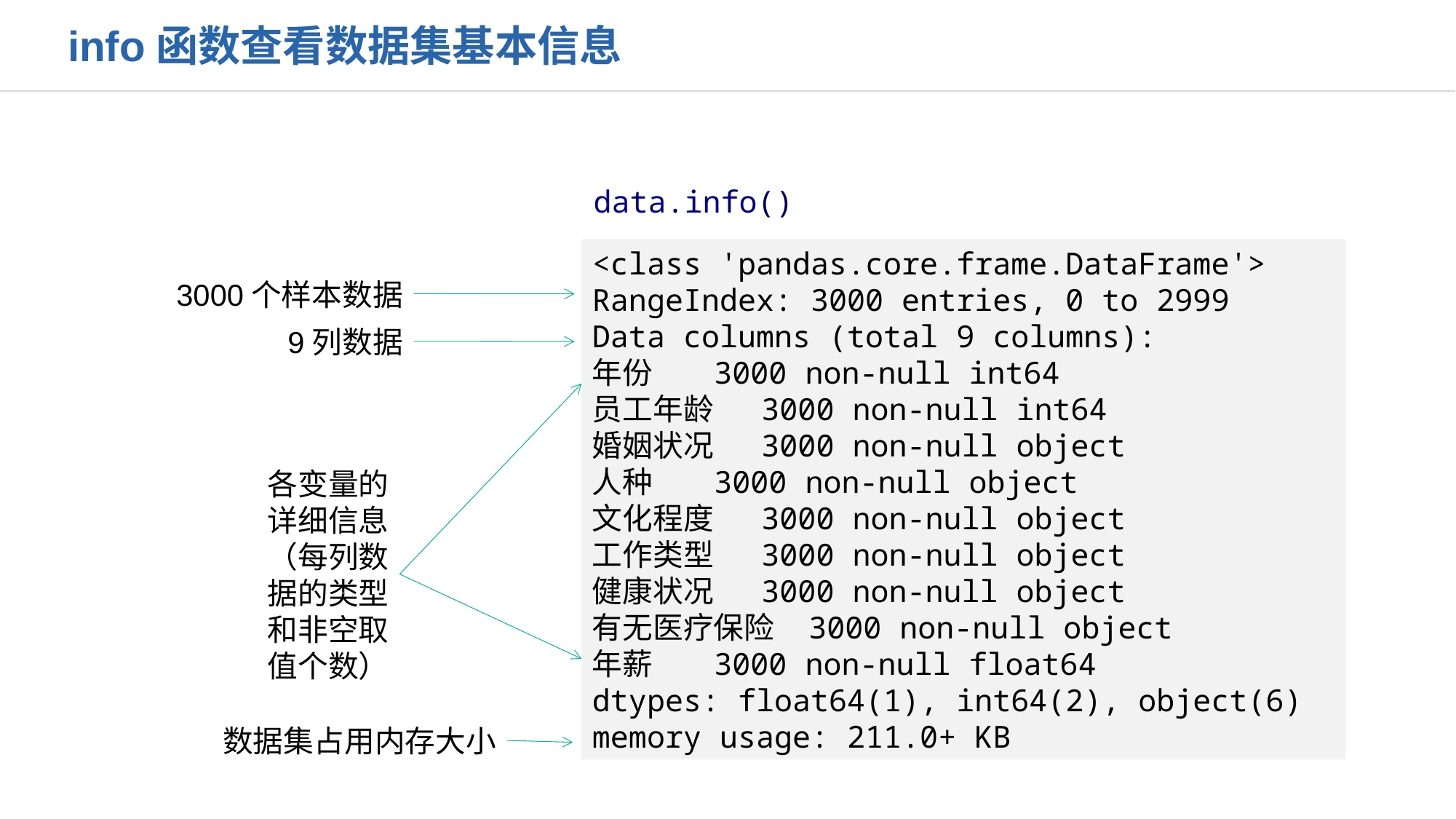

info函数查看数据集基本信息

data.info()
<class 'pandas.core.frame.DataFrame'>
RangeIndex: 3000 entries, 0 to 2999
Data columns (total 9 columns):
年份        3000 non-null int64
员工年龄      3000 non-null int64
婚姻状况      3000 non-null object
人种        3000 non-null object
文化程度      3000 non-null object
工作类型      3000 non-null object
健康状况      3000 non-null object
有无医疗保险    3000 non-null object
年薪        3000 non-null float64
dtypes: float64(1), int64(2), object(6)
memory usage: 211.0+ KB
3000个样本数据
9列数据
各变量的详细信息
（每列数据的类型和非空取值个数）
数据集占用内存大小